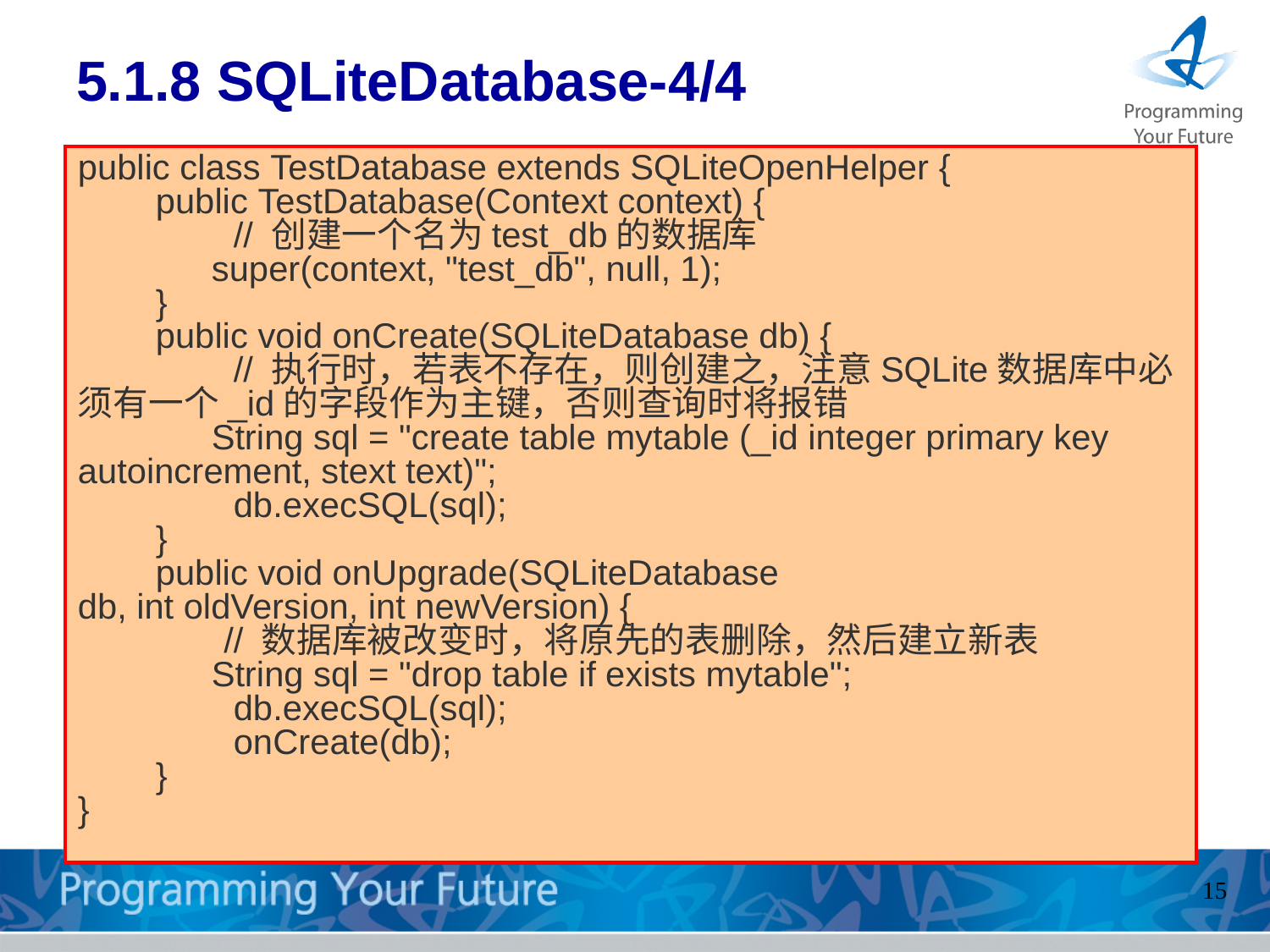

# 5.1.8 SQLiteDatabase-4/4
public class TestDatabase extends SQLiteOpenHelper {
        public TestDatabase(Context context) {
                // 创建一个名为test_db的数据库
                super(context, "test_db", null, 1);
        }       
        public void onCreate(SQLiteDatabase db) {
                // 执行时，若表不存在，则创建之，注意SQLite数据库中必须有一个_id的字段作为主键，否则查询时将报错
                String sql = "create table mytable (_id integer primary key autoincrement, stext text)";
                db.execSQL(sql);
        }
        public void onUpgrade(SQLiteDatabase db, int oldVersion, int newVersion) {
               // 数据库被改变时，将原先的表删除，然后建立新表
                String sql = "drop table if exists mytable";
                db.execSQL(sql);
                onCreate(db);
        }
}